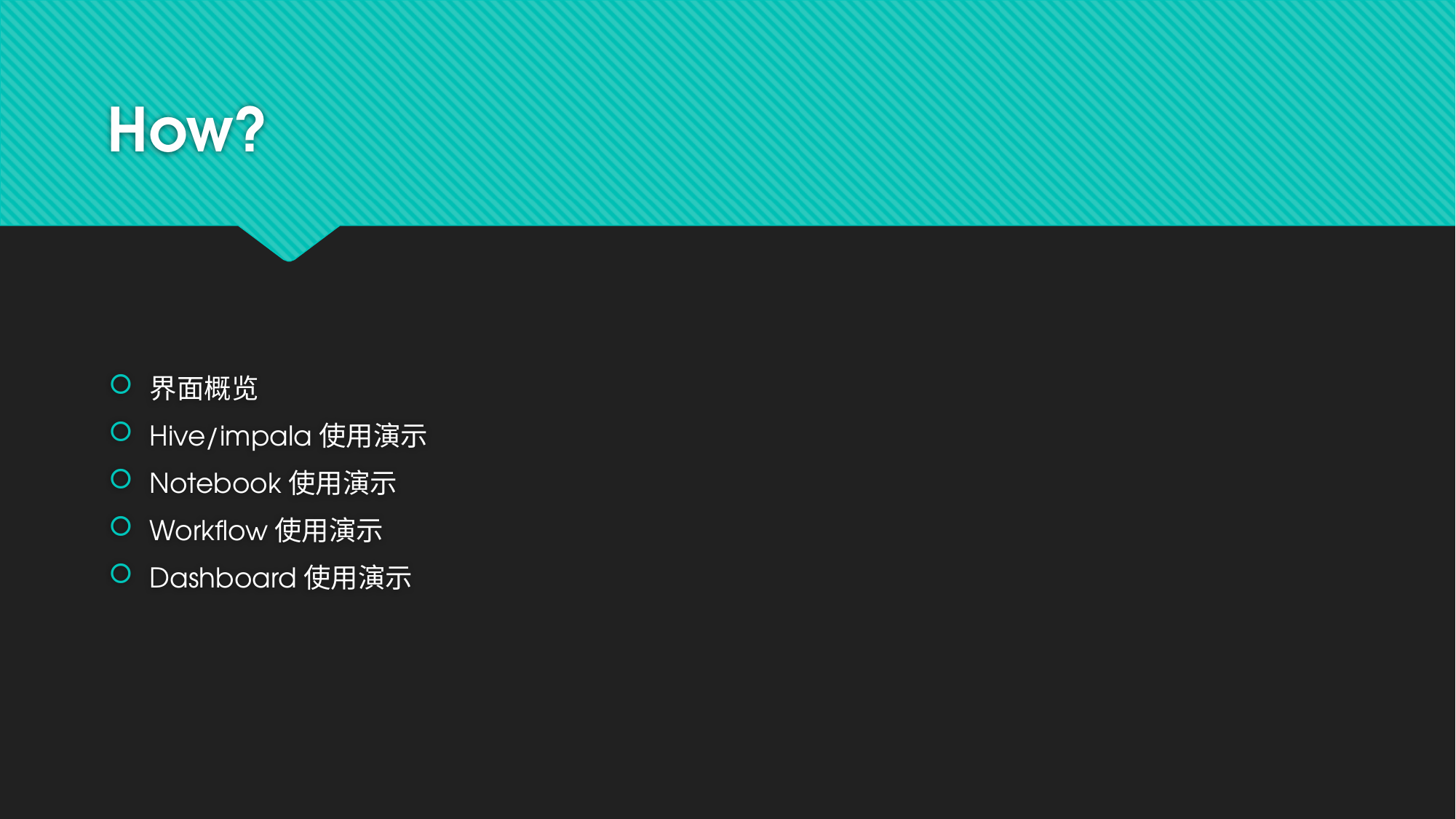

# How?
界面概览
Hive/impala使用演示
Notebook使用演示
Workflow使用演示
Dashboard使用演示